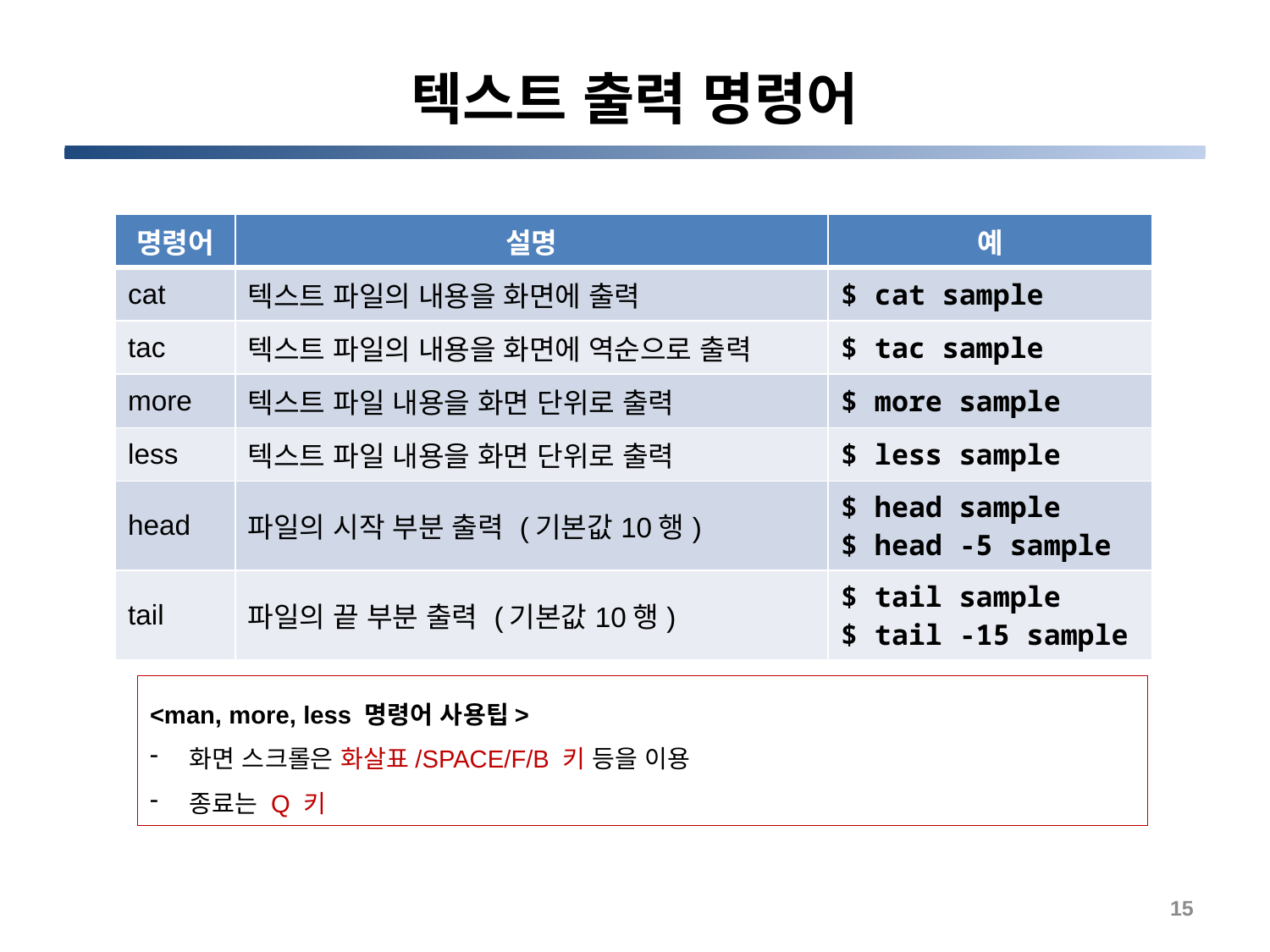

# 텍스트 출력 명령어
| 명령어 | 설명 | 예 |
| --- | --- | --- |
| cat | 텍스트 파일의 내용을 화면에 출력 | $ cat sample |
| tac | 텍스트 파일의 내용을 화면에 역순으로 출력 | $ tac sample |
| more | 텍스트 파일 내용을 화면 단위로 출력 | $ more sample |
| less | 텍스트 파일 내용을 화면 단위로 출력 | $ less sample |
| head | 파일의 시작 부분 출력 (기본값10행) | $ head sample $ head -5 sample |
| tail | 파일의 끝 부분 출력 (기본값10행) | $ tail sample $ tail -15 sample |
<man, more, less 명령어 사용팁>
화면 스크롤은 화살표/SPACE/F/B 키 등을 이용
종료는 Q 키
15